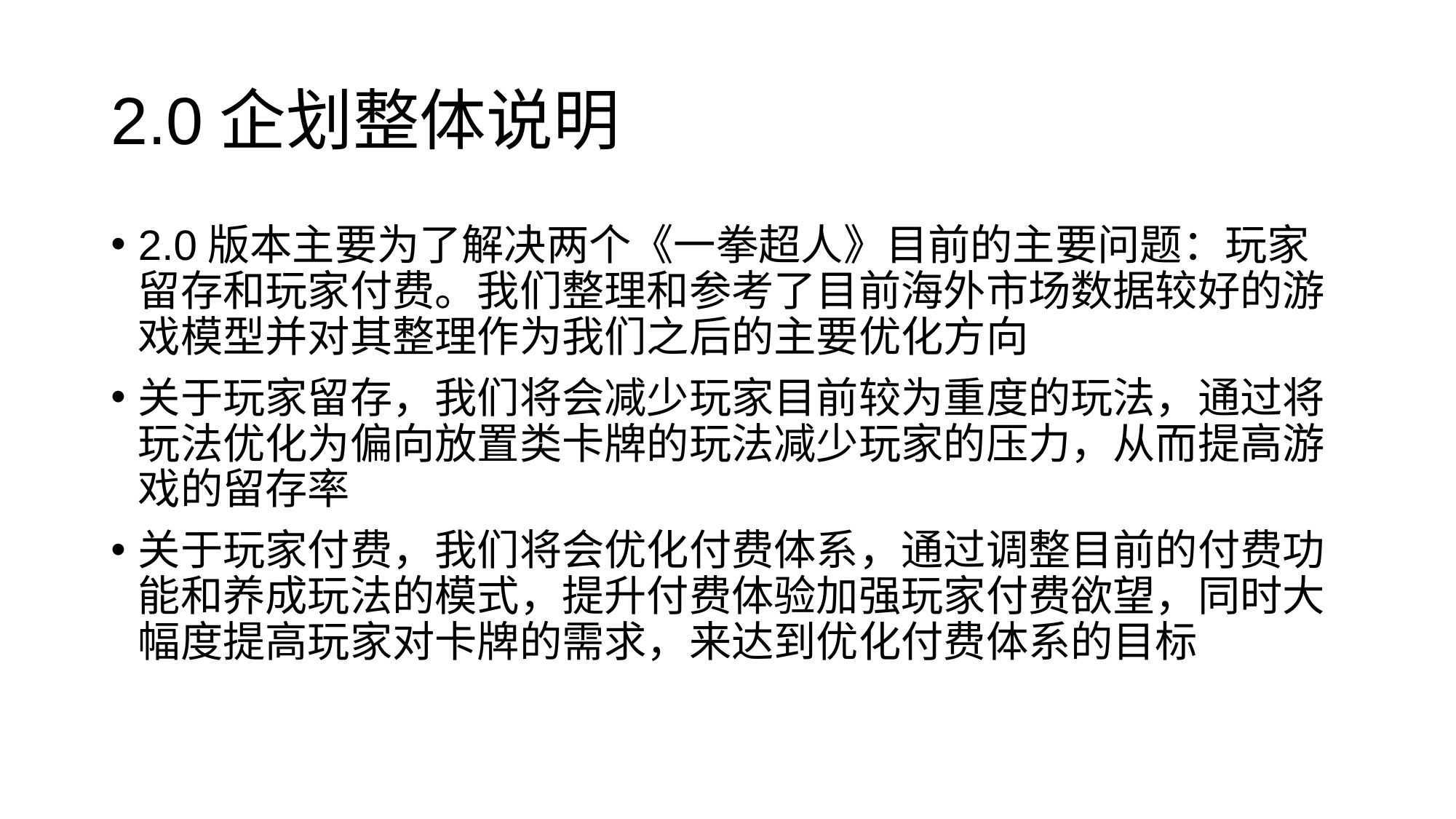

# 2.0企划整体说明
2.0版本主要为了解决两个《一拳超人》目前的主要问题：玩家留存和玩家付费。我们整理和参考了目前海外市场数据较好的游戏模型并对其整理作为我们之后的主要优化方向
关于玩家留存，我们将会减少玩家目前较为重度的玩法，通过将玩法优化为偏向放置类卡牌的玩法减少玩家的压力，从而提高游戏的留存率
关于玩家付费，我们将会优化付费体系，通过调整目前的付费功能和养成玩法的模式，提升付费体验加强玩家付费欲望，同时大幅度提高玩家对卡牌的需求，来达到优化付费体系的目标